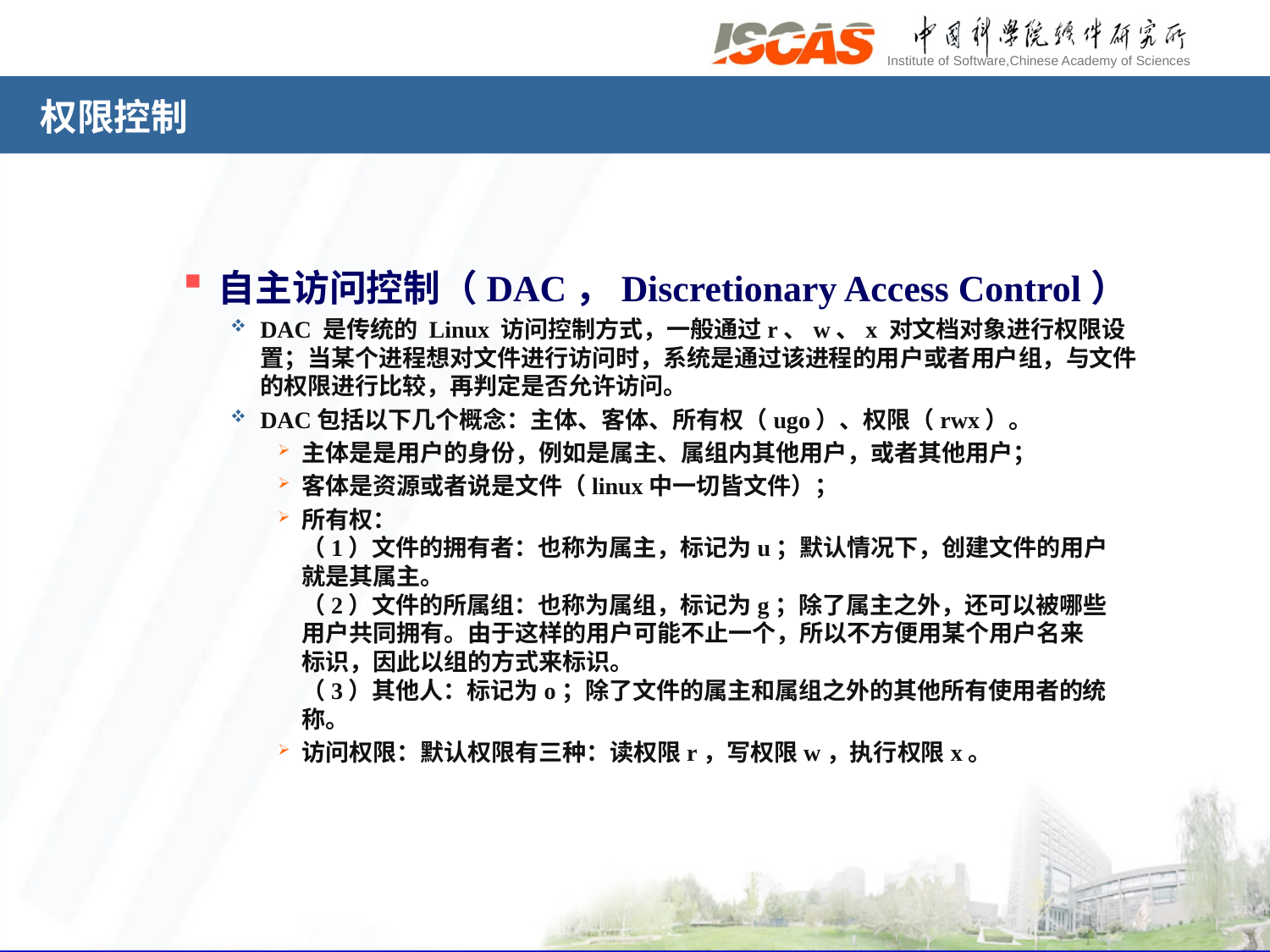

# 权限控制
自主访问控制（DAC，Discretionary Access Control）
DAC 是传统的 Linux 访问控制方式，一般通过r、w、x 对文档对象进行权限设置；当某个进程想对文件进行访问时，系统是通过该进程的用户或者用户组，与文件的权限进行比较，再判定是否允许访问。
DAC包括以下几个概念：主体、客体、所有权（ugo）、权限（rwx）。
主体是是用户的身份，例如是属主、属组内其他用户，或者其他用户；
客体是资源或者说是文件（linux中一切皆文件）；
所有权：
（1）文件的拥有者：也称为属主，标记为u；默认情况下，创建文件的用户
就是其属主。
（2）文件的所属组：也称为属组，标记为g；除了属主之外，还可以被哪些
用户共同拥有。由于这样的用户可能不止一个，所以不方便用某个用户名来
标识，因此以组的方式来标识。
（3）其他人：标记为o；除了文件的属主和属组之外的其他所有使用者的统称。
访问权限：默认权限有三种：读权限r，写权限w，执行权限x。